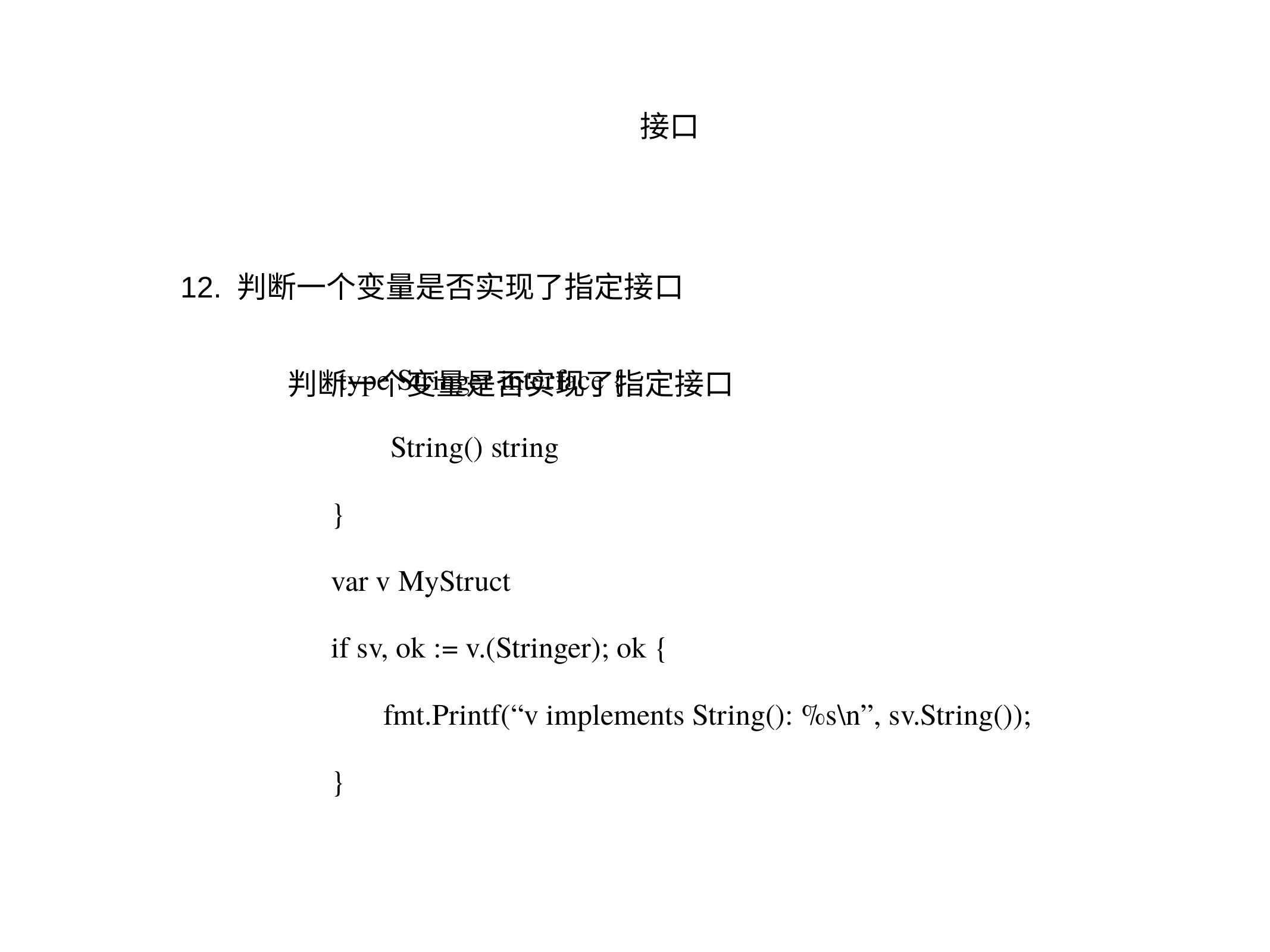

接口
12. 判断一个变量是否实现了指定接口

判断一个变量是否实现了指定接口
 type Stringer interface {
        String() string
}
var v MyStruct
if sv, ok := v.(Stringer); ok {
       fmt.Printf(“v implements String(): %s\n”, sv.String());
}